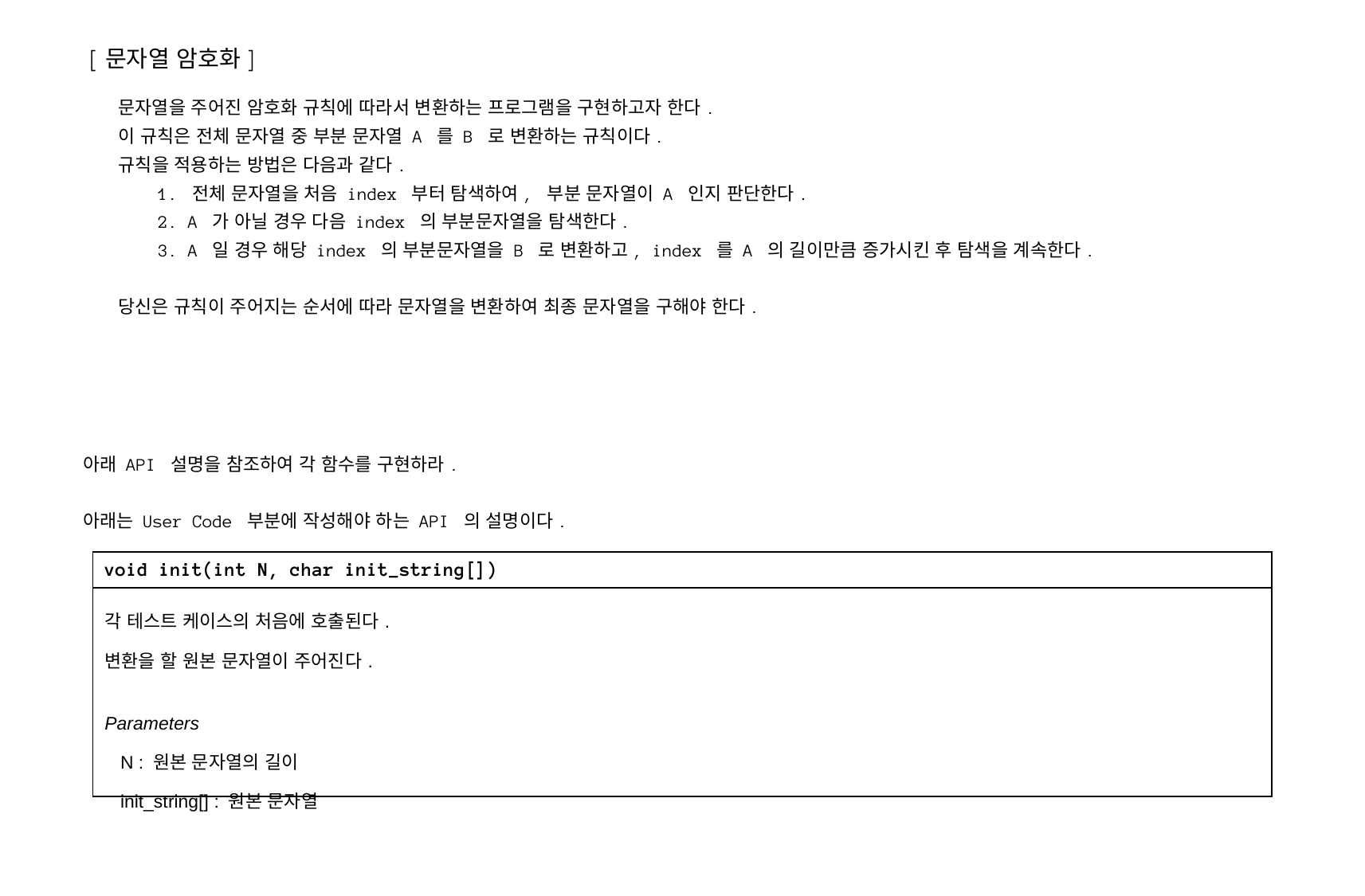

[문자열 암호화]
문자열을 주어진 암호화 규칙에 따라서 변환하는 프로그램을 구현하고자 한다.
이 규칙은 전체 문자열 중 부분 문자열 A 를 B 로 변환하는 규칙이다.
규칙을 적용하는 방법은 다음과 같다.
    1. 전체 문자열을 처음 index 부터 탐색하여, 부분 문자열이 A 인지 판단한다.
    2. A 가 아닐 경우 다음 index 의 부분문자열을 탐색한다.
    3. A 일 경우 해당 index 의 부분문자열을 B 로 변환하고, index 를 A 의 길이만큼 증가시킨 후 탐색을 계속한다.

당신은 규칙이 주어지는 순서에 따라 문자열을 변환하여 최종 문자열을 구해야 한다.
아래 API 설명을 참조하여 각 함수를 구현하라.

아래는 User Code 부분에 작성해야 하는 API 의 설명이다.
| void init(int N, char init\_string[]) |
| --- |
| 각 테스트 케이스의 처음에 호출된다. 변환을 할 원본 문자열이 주어진다. Parameters N : 원본 문자열의 길이 init\_string[] : 원본 문자열 |